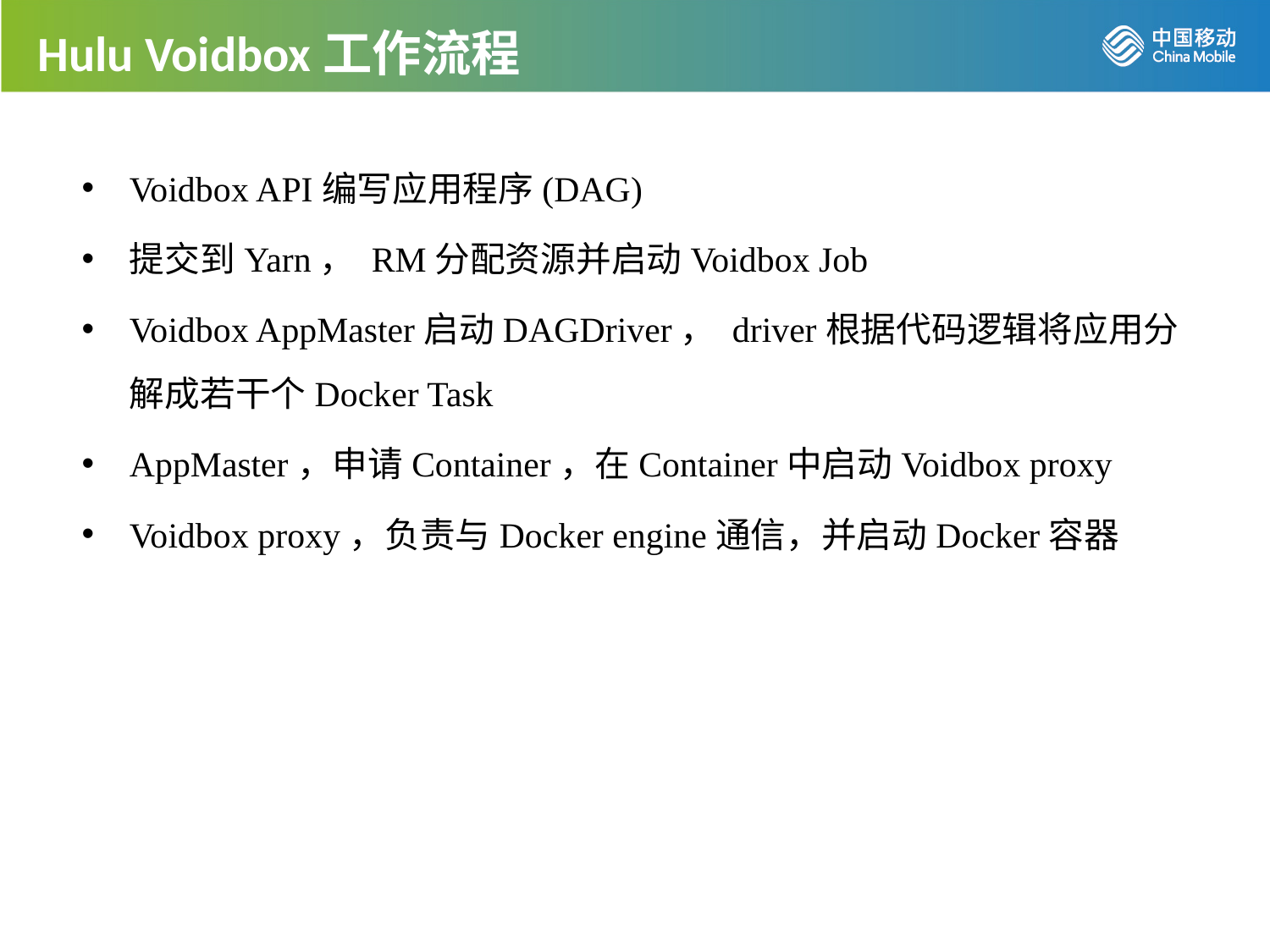

# Hulu Voidbox工作流程
Voidbox API编写应用程序(DAG)
提交到Yarn， RM分配资源并启动Voidbox Job
Voidbox AppMaster启动DAGDriver， driver根据代码逻辑将应用分解成若干个Docker Task
AppMaster，申请Container，在Container中启动Voidbox proxy
Voidbox proxy，负责与Docker engine通信，并启动Docker容器